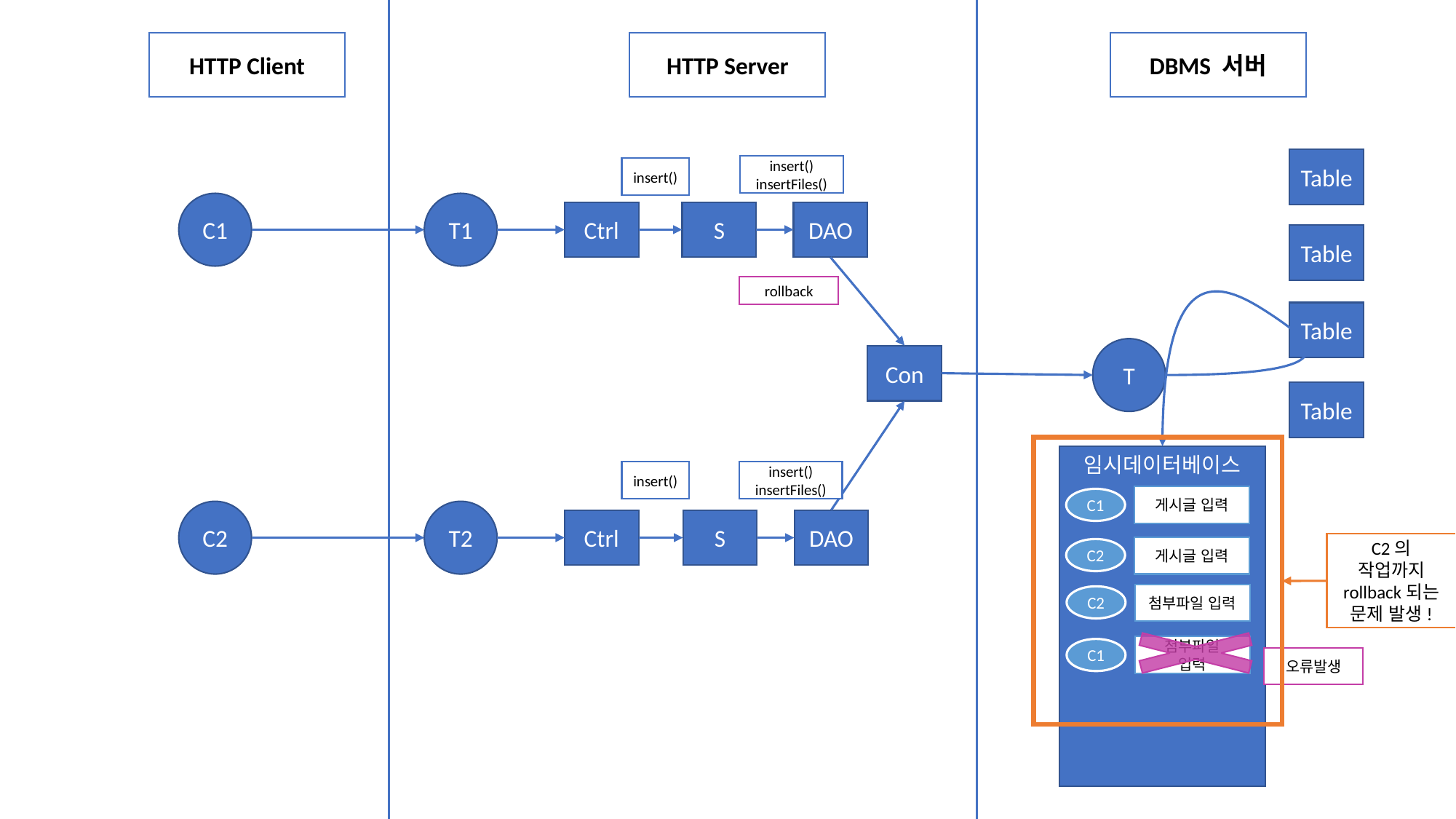

DBMS 서버
HTTP Server
HTTP Client
Table
insert()
insertFiles()
insert()
C1
T1
Ctrl
S
DAO
Table
rollback
Table
T
Con
Table

임시데이터베이스
insert()
insertFiles()
insert()
게시글 입력
C1
C2
T2
Ctrl
S
DAO
C2의 작업까지 rollback되는 문제 발생!
게시글 입력
C2
첨부파일 입력
C2

첨부파일
입력
C1
오류발생